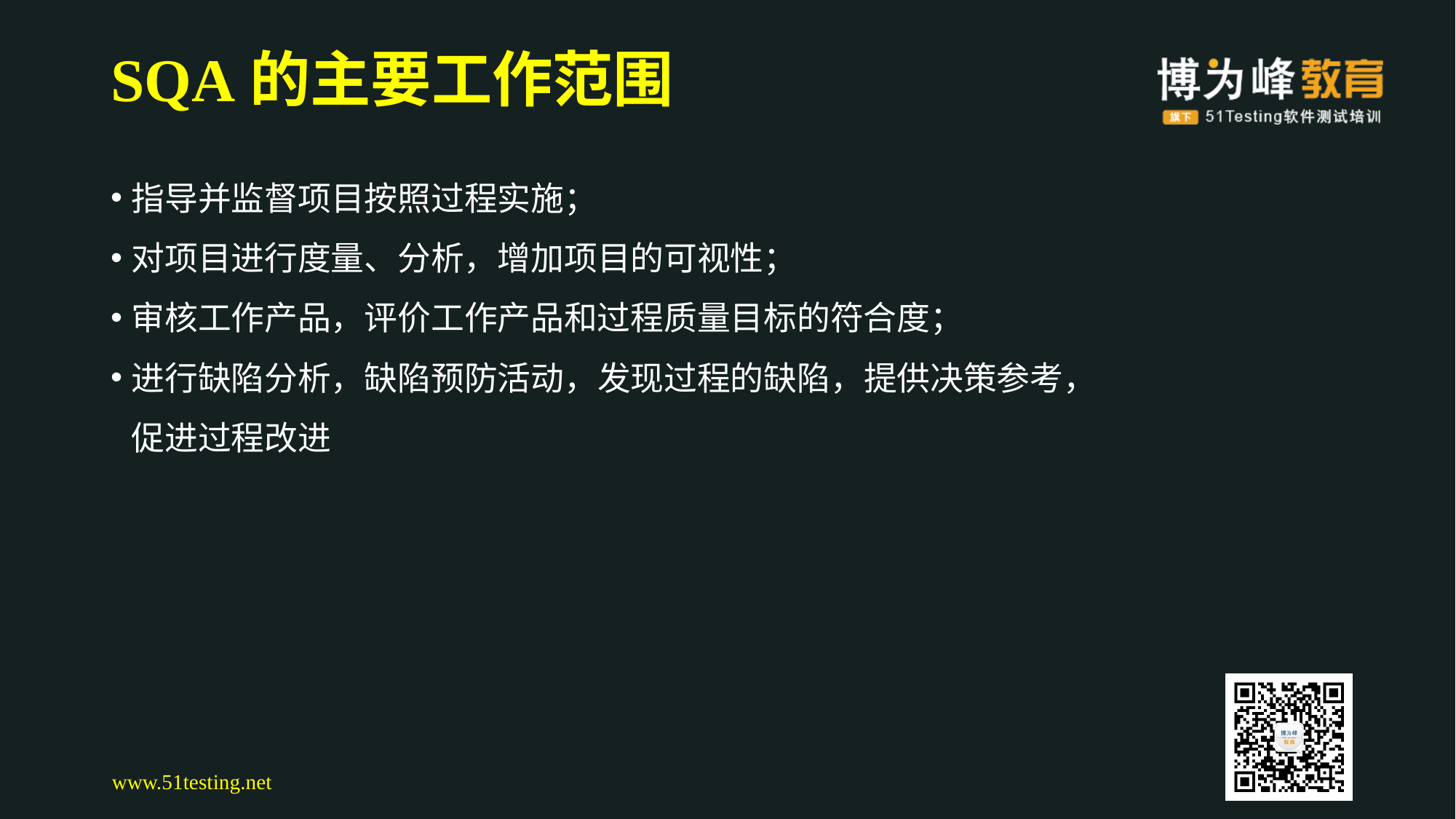

# SQA的主要工作范围
指导并监督项目按照过程实施；
对项目进行度量、分析，增加项目的可视性；
审核工作产品，评价工作产品和过程质量目标的符合度；
进行缺陷分析，缺陷预防活动，发现过程的缺陷，提供决策参考，促进过程改进